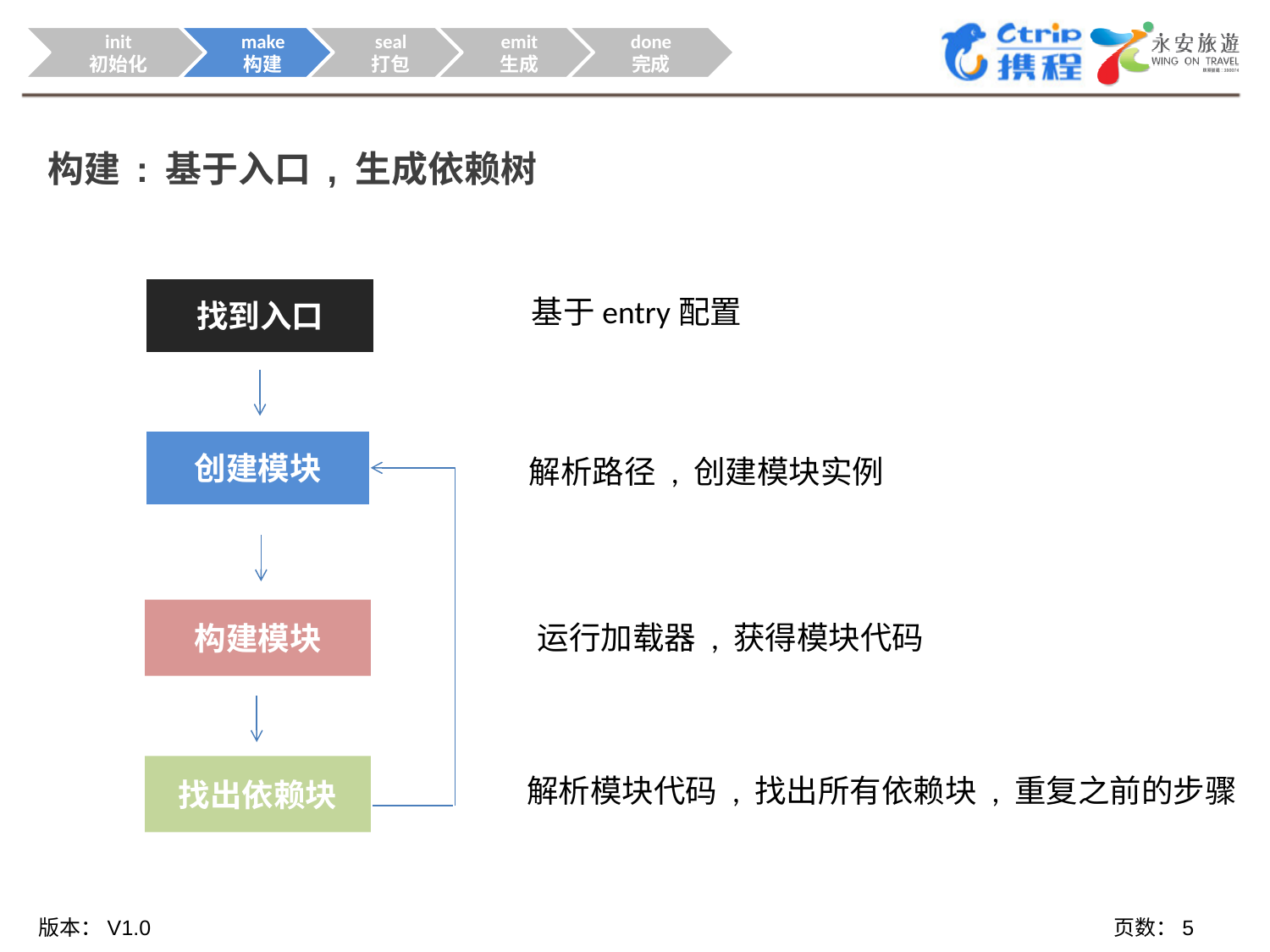

emit
生成
done
完成
init
初始化
make
构建
seal
打包
构建 : 基于入口 , 生成依赖树
找到入口
基于entry配置
创建模块
解析路径 , 创建模块实例
构建模块
运行加载器 , 获得模块代码
找出依赖块
解析模块代码 , 找出所有依赖块 , 重复之前的步骤